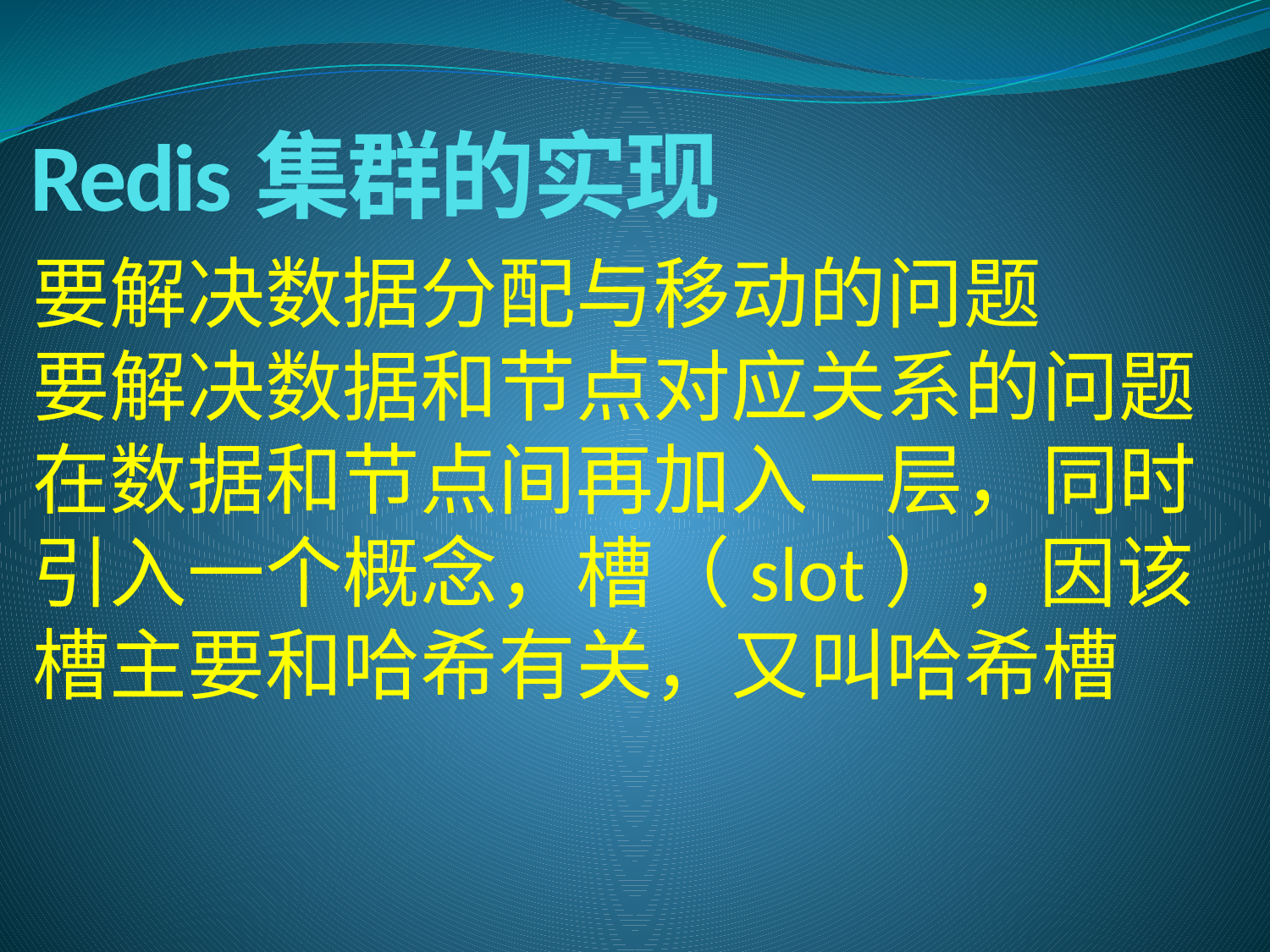

# Redis集群的实现
要解决数据分配与移动的问题
要解决数据和节点对应关系的问题
在数据和节点间再加入一层，同时引入一个概念，槽（slot），因该槽主要和哈希有关，又叫哈希槽